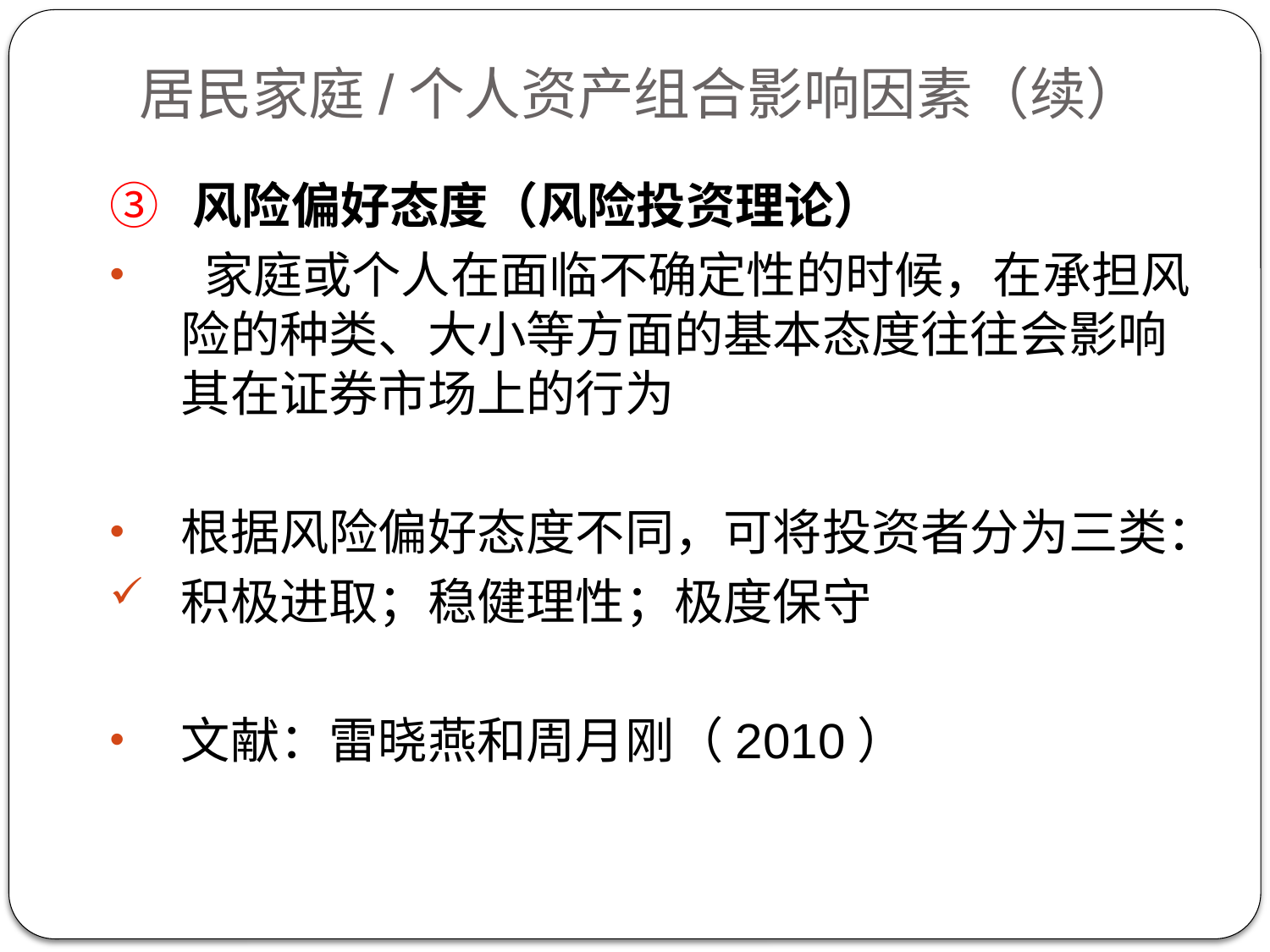

# 居民家庭/个人资产组合影响因素（续）
③  风险偏好态度（风险投资理论）
 家庭或个人在面临不确定性的时候，在承担风险的种类、大小等方面的基本态度往往会影响其在证券市场上的行为

根据风险偏好态度不同，可将投资者分为三类：
积极进取；稳健理性；极度保守

文献：雷晓燕和周月刚（2010）

10